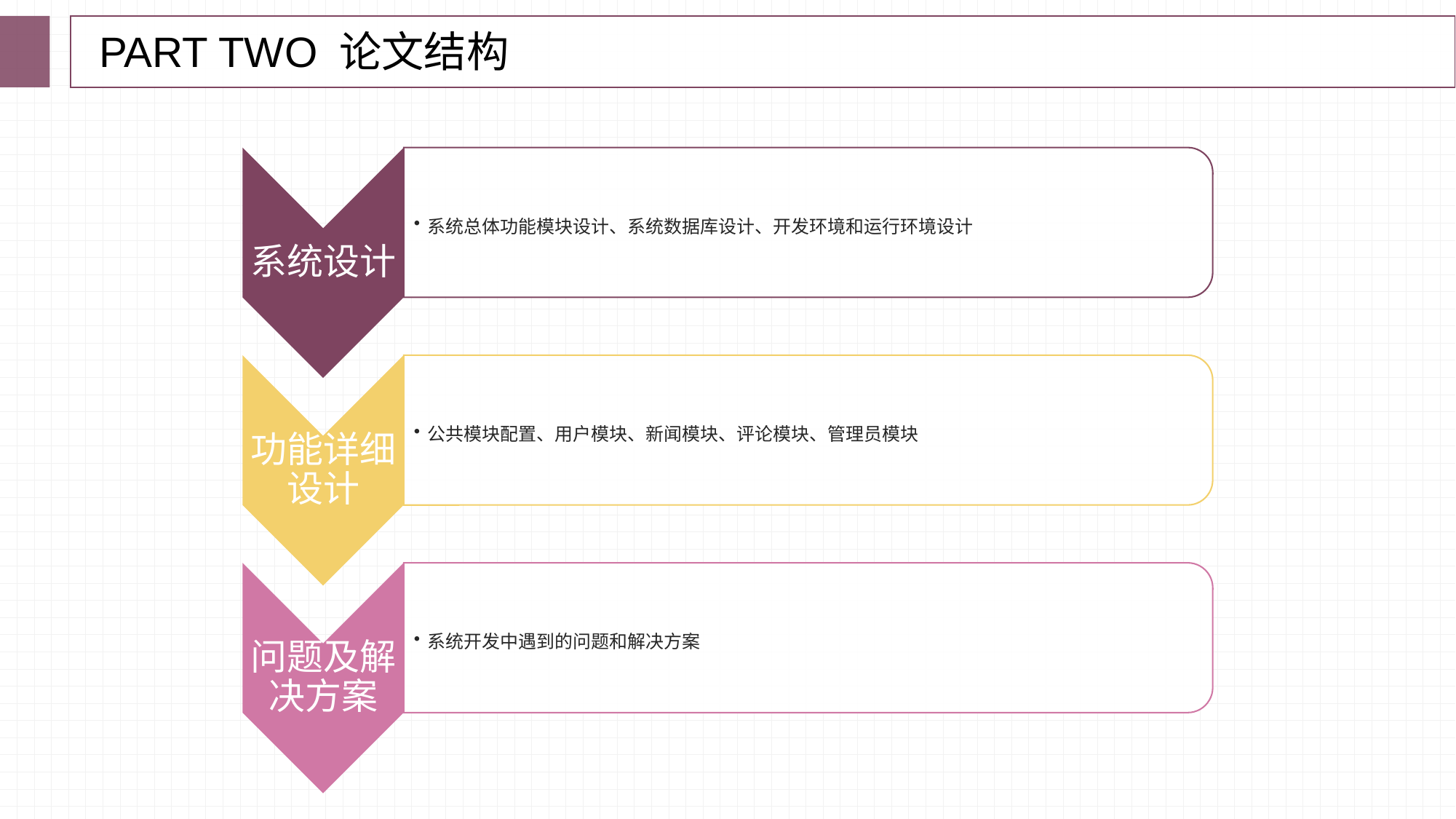

PART TWO 论文结构
系统设计
系统总体功能模块设计、系统数据库设计、开发环境和运行环境设计
功能详细设计
公共模块配置、用户模块、新闻模块、评论模块、管理员模块
问题及解决方案
系统开发中遇到的问题和解决方案